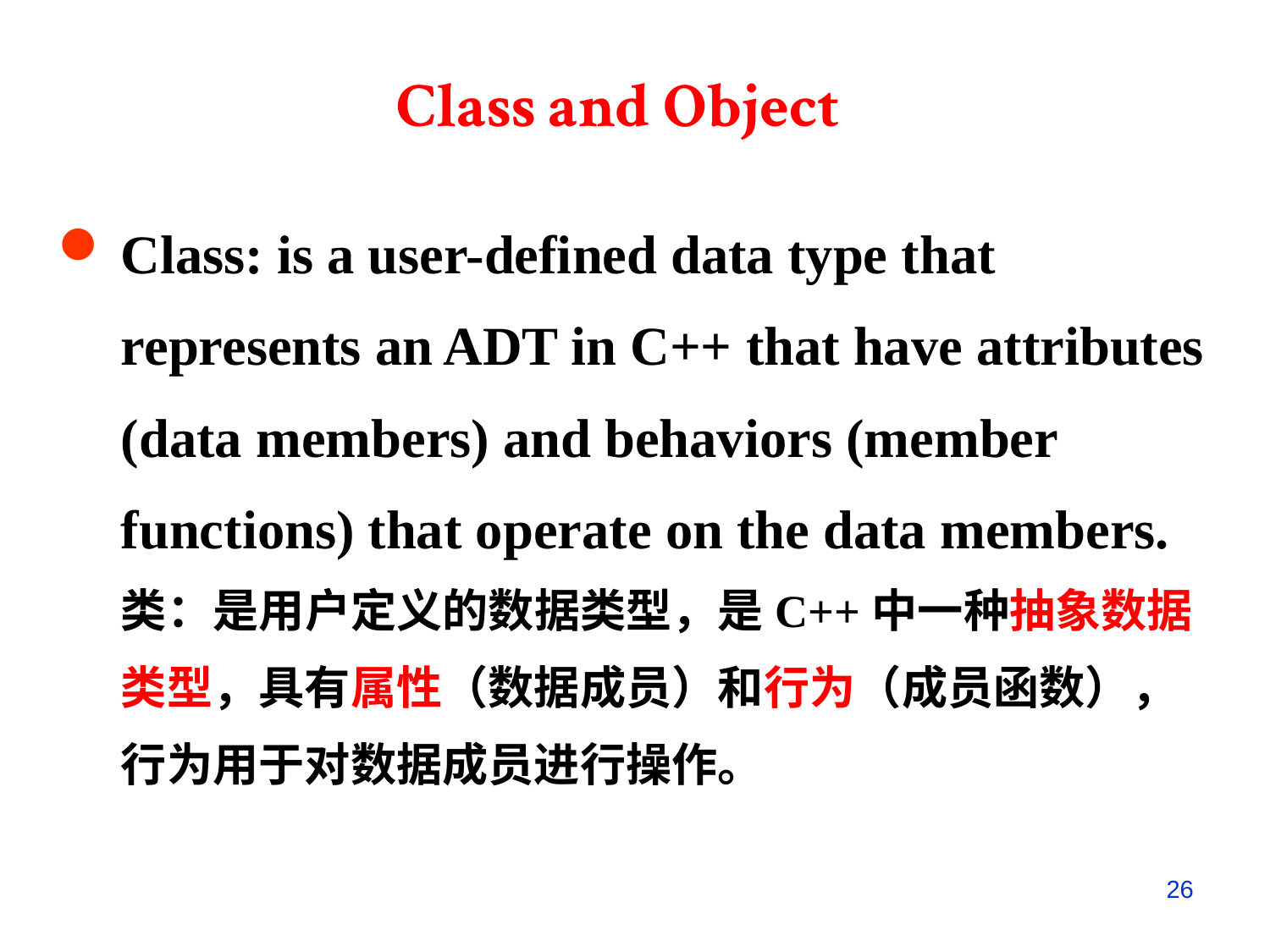

Class and Object
Class: is a user-defined data type that represents an ADT in C++ that have attributes (data members) and behaviors (member functions) that operate on the data members.
类：是用户定义的数据类型，是C++中一种抽象数据类型，具有属性（数据成员）和行为（成员函数），行为用于对数据成员进行操作。
26